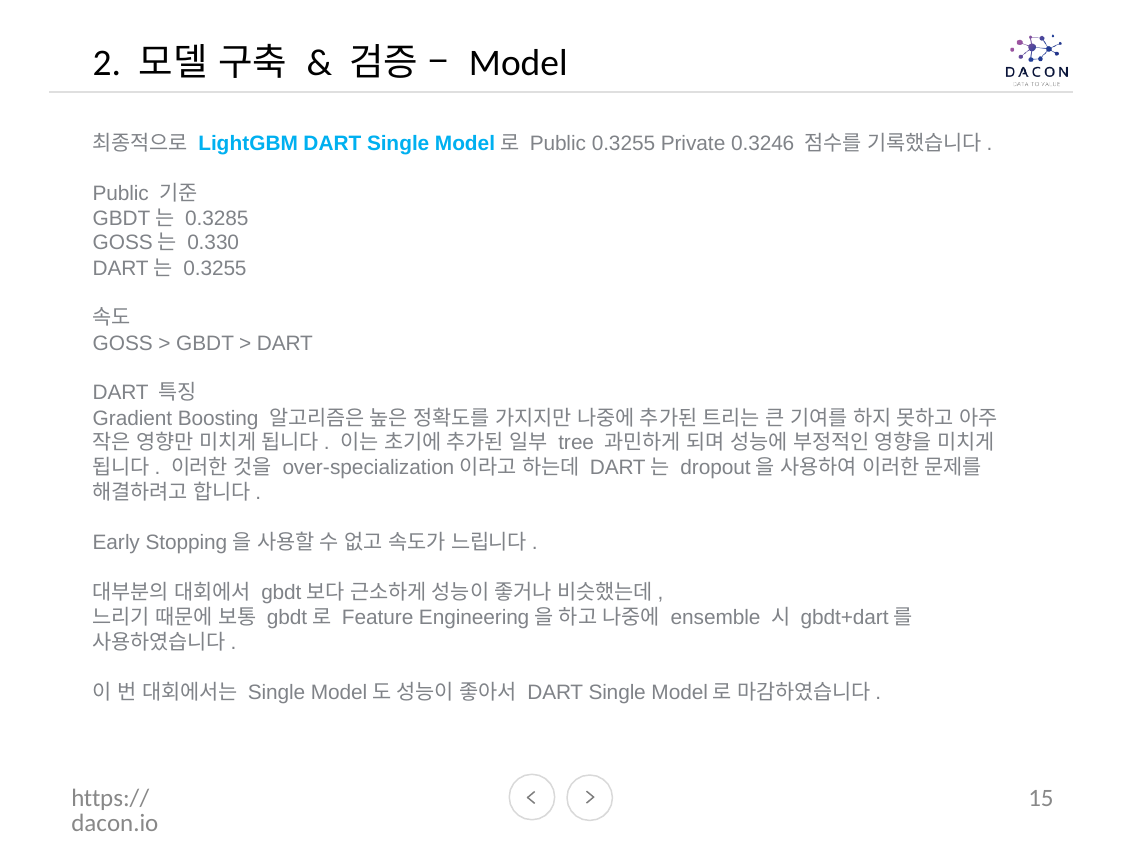

2. 모델 구축 & 검증 – Model
최종적으로 LightGBM DART Single Model로 Public 0.3255 Private 0.3246 점수를 기록했습니다.

Public 기준
GBDT는 0.3285
GOSS는 0.330
DART는 0.3255

속도
GOSS > GBDT > DART

DART 특징
Gradient Boosting 알고리즘은 높은 정확도를 가지지만 나중에 추가된 트리는 큰 기여를 하지 못하고 아주 작은 영향만 미치게 됩니다. 이는 초기에 추가된 일부 tree 과민하게 되며 성능에 부정적인 영향을 미치게 됩니다. 이러한 것을 over-specialization이라고 하는데 DART는 dropout을 사용하여 이러한 문제를 해결하려고 합니다.

Early Stopping을 사용할 수 없고 속도가 느립니다.

대부분의 대회에서 gbdt보다 근소하게 성능이 좋거나 비슷했는데,
느리기 때문에 보통 gbdt로 Feature Engineering을 하고 나중에 ensemble 시 gbdt+dart를 사용하였습니다.

이 번 대회에서는 Single Model도 성능이 좋아서 DART Single Model로 마감하였습니다.
https://dacon.io
15